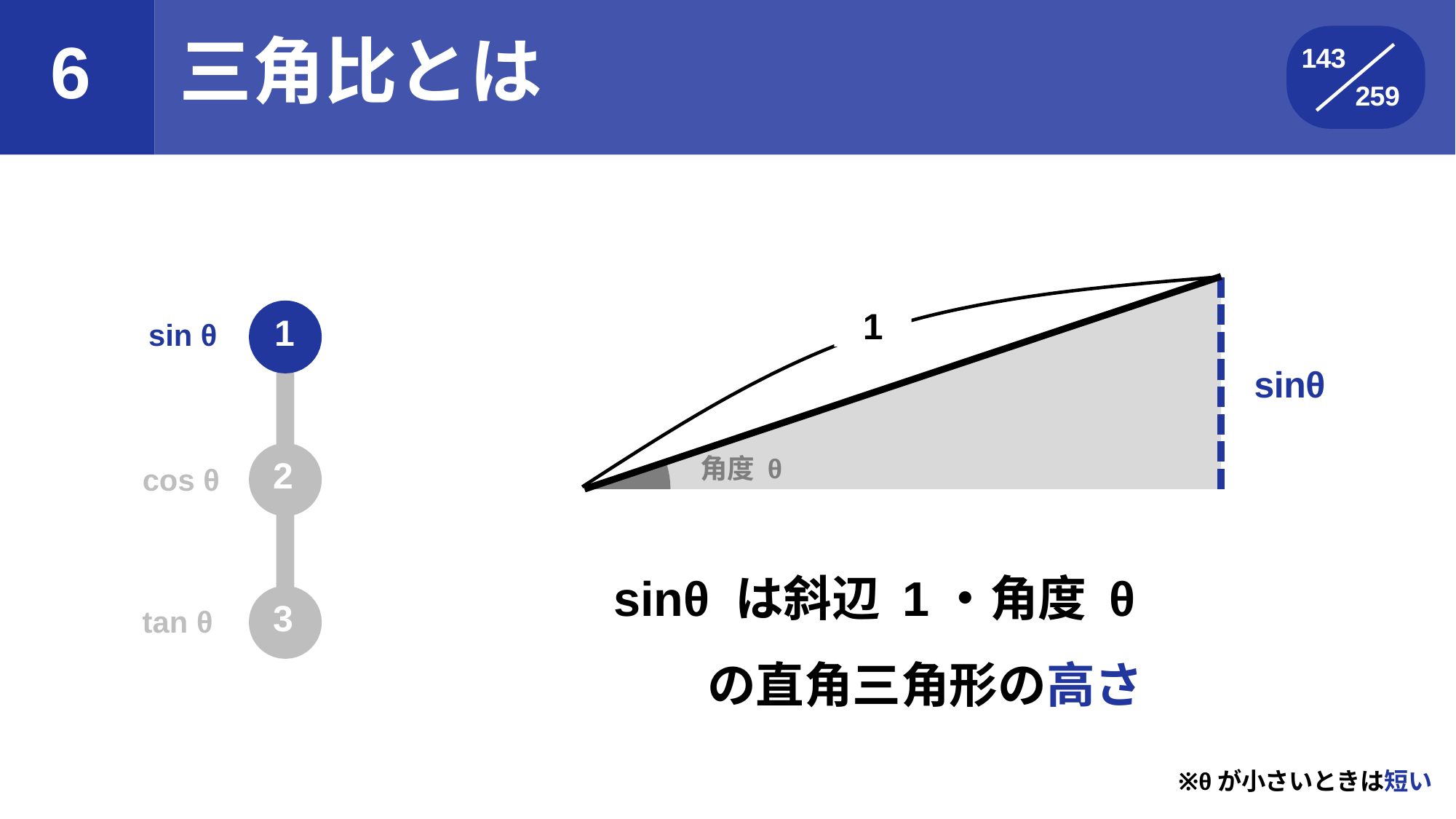

三角比とは
# 6
143
259

1

sin θ	1
sinθ
角度 θ
2
cos θ
sinθ は斜辺 1・角度 θ の直角三角形の高さ
※θが小さいときは短い

3
tan θ